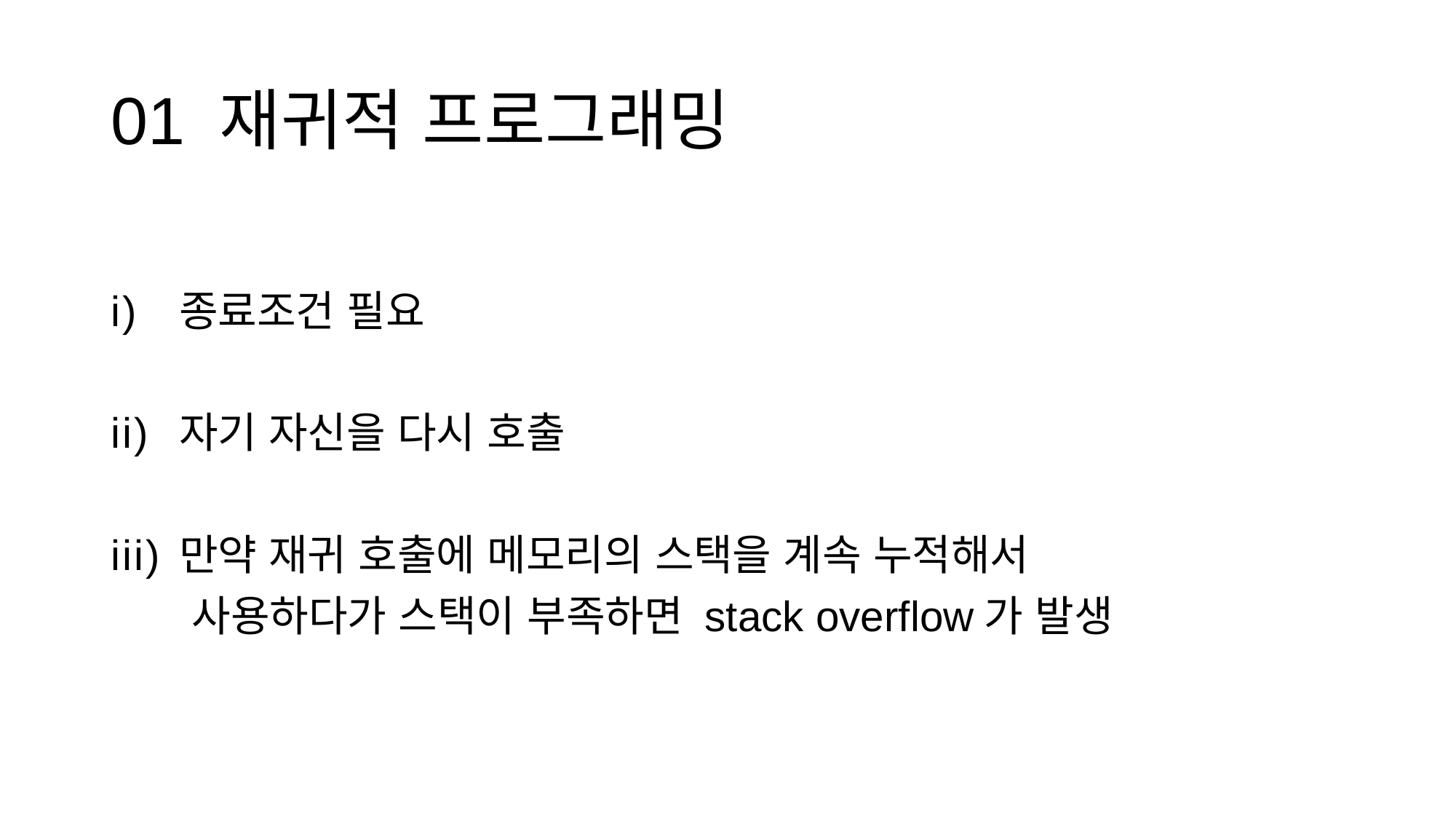

# 01 재귀적 프로그래밍

종료조건 필요

자기 자신을 다시 호출

만약 재귀 호출에 메모리의 스택을 계속 누적해서
      사용하다가 스택이 부족하면 stack overflow가 발생